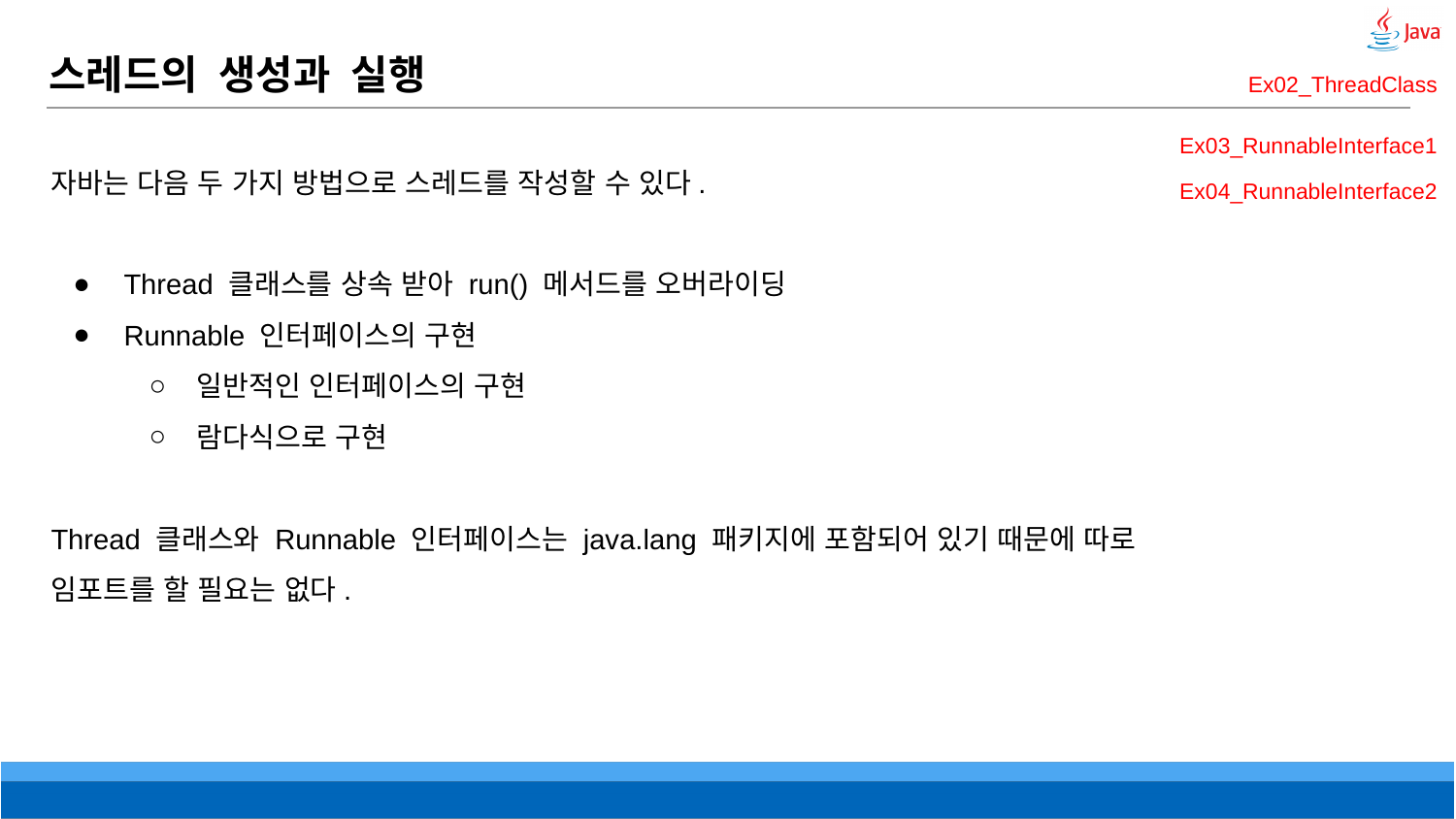

# 스레드의 생성과 실행
Ex02_ThreadClass
Ex03_RunnableInterface1
자바는 다음 두 가지 방법으로 스레드를 작성할 수 있다.

Thread 클래스를 상속 받아 run() 메서드를 오버라이딩
Runnable 인터페이스의 구현
일반적인 인터페이스의 구현
람다식으로 구현

Thread 클래스와 Runnable 인터페이스는 java.lang 패키지에 포함되어 있기 때문에 따로 임포트를 할 필요는 없다.
Ex04_RunnableInterface2